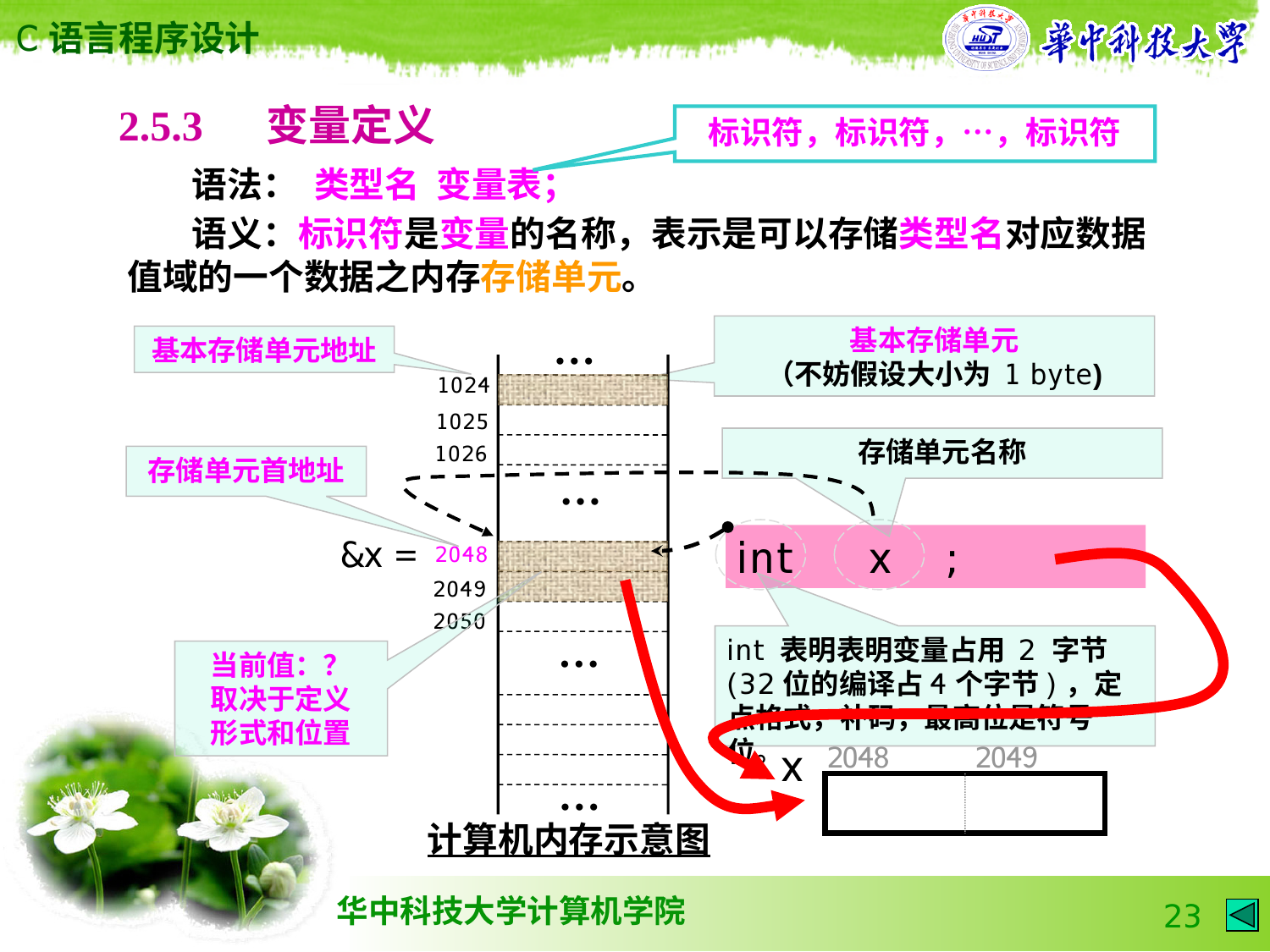

2.5.3 　变量定义
标识符，标识符，…，标识符
       语法：  类型名  变量表；
       语义：标识符是变量的名称，表示是可以存储类型名对应数据值域的一个数据之内存存储单元。
基本存储单元
（不妨假设大小为 1 byte)
1024
1025
1026
2048
2049
2050
基本存储单元地址
…

…

…

…

计算机内存示意图
存储单元名称

存储单元首地址
&x =

int      x    ;

x
2048          2049

int 表明表明变量占用 2 字节(32位的编译占4个字节)，定点格式，补码，最高位是符号位。
当前值：？
取决于定义
形式和位置
23